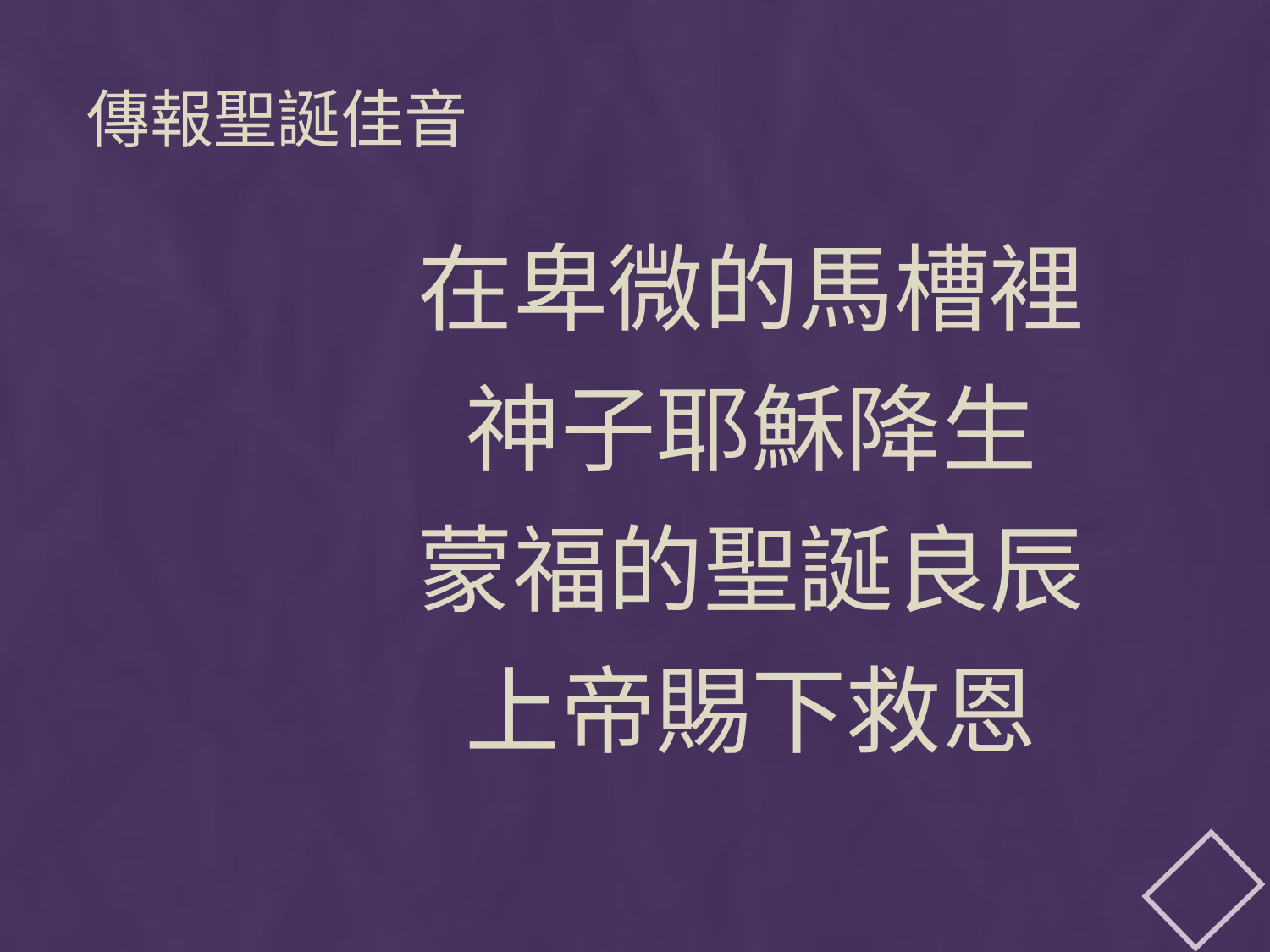

# 傳報聖誕佳音
在卑微的馬槽裡
神子耶穌降生
蒙福的聖誕良辰
上帝賜下救恩